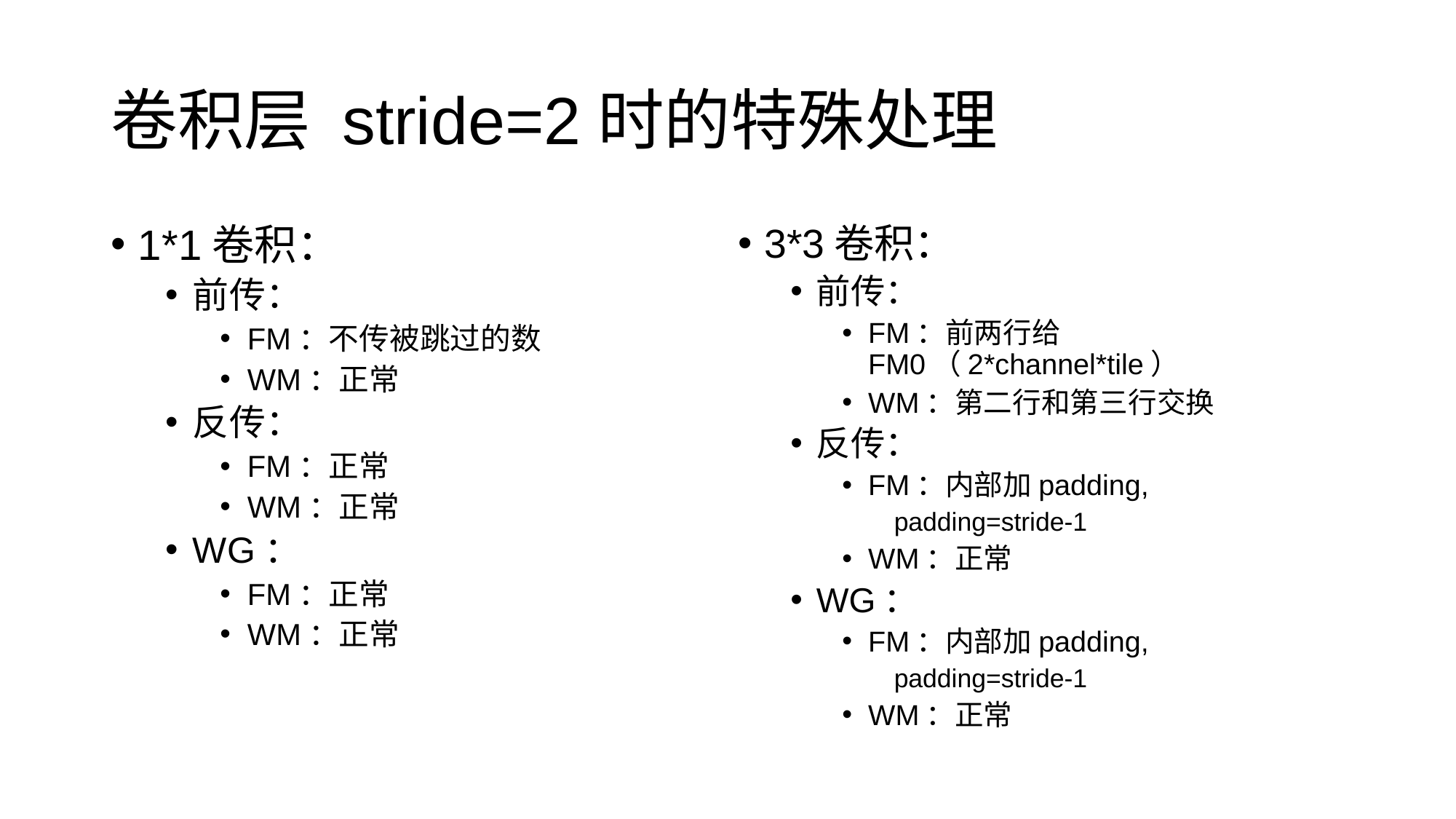

# 卷积层 stride=2时的特殊处理
1*1卷积：
前传：
FM：不传被跳过的数
WM：正常
反传：
FM：正常
WM：正常
WG：
FM：正常
WM：正常

3*3卷积：
前传：
FM：前两行给FM0（2*channel*tile）
WM：第二行和第三行交换
反传：
FM：内部加padding,
padding=stride-1
WM：正常
WG：
FM：内部加padding,
padding=stride-1
WM：正常